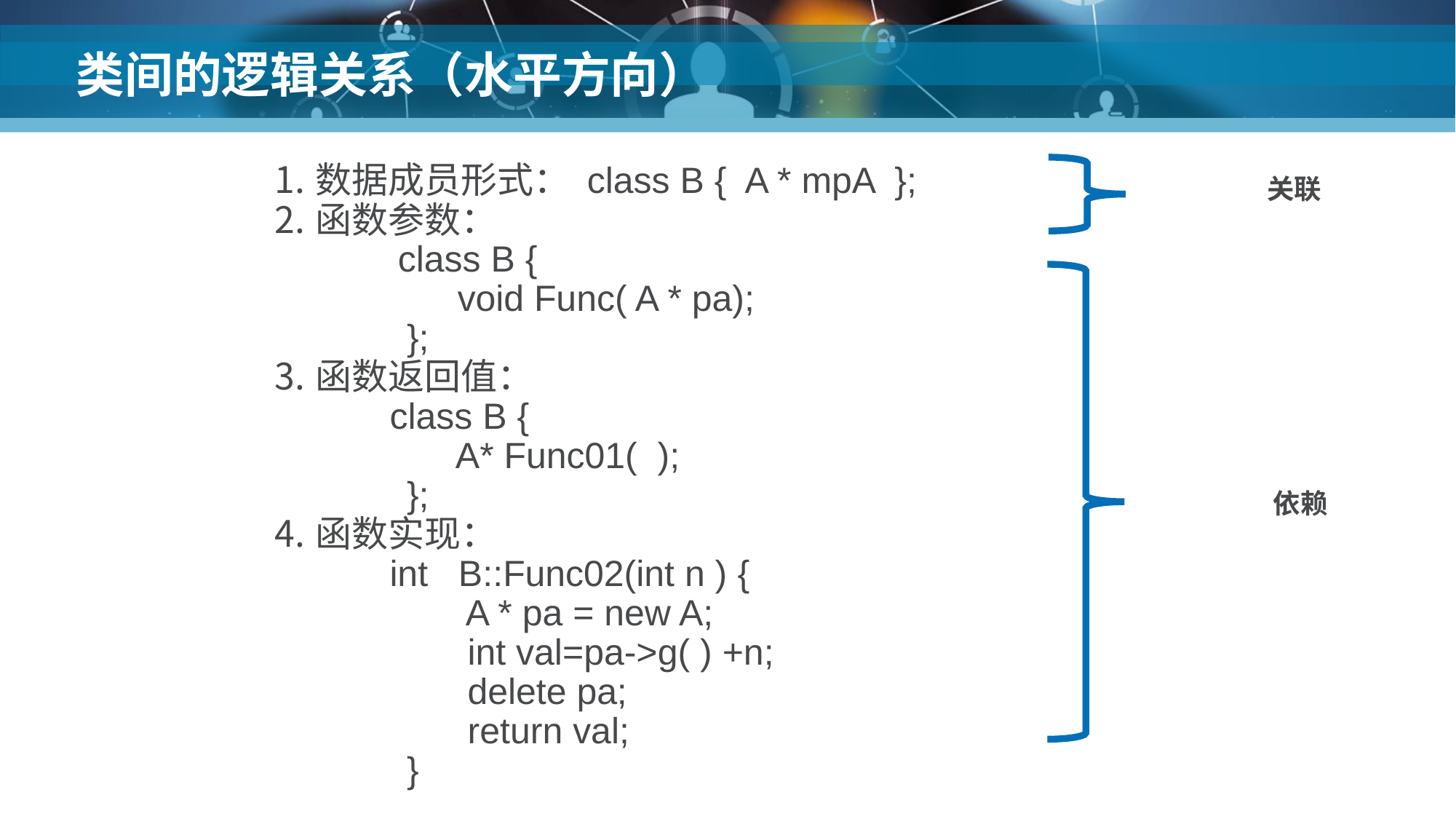

# 类间的逻辑关系（水平方向）
数据成员形式： class B {  A * mpA  };
函数参数：
         class B {
              void Func( A * pa);
         };
函数返回值：
        class B {
              A* Func01(  );
         };
函数实现：
        int   B::Func02(int n ) {
               A * pa = new A;
               int val=pa->g( ) +n;
               delete pa;
               return val;
         }

关联

依赖